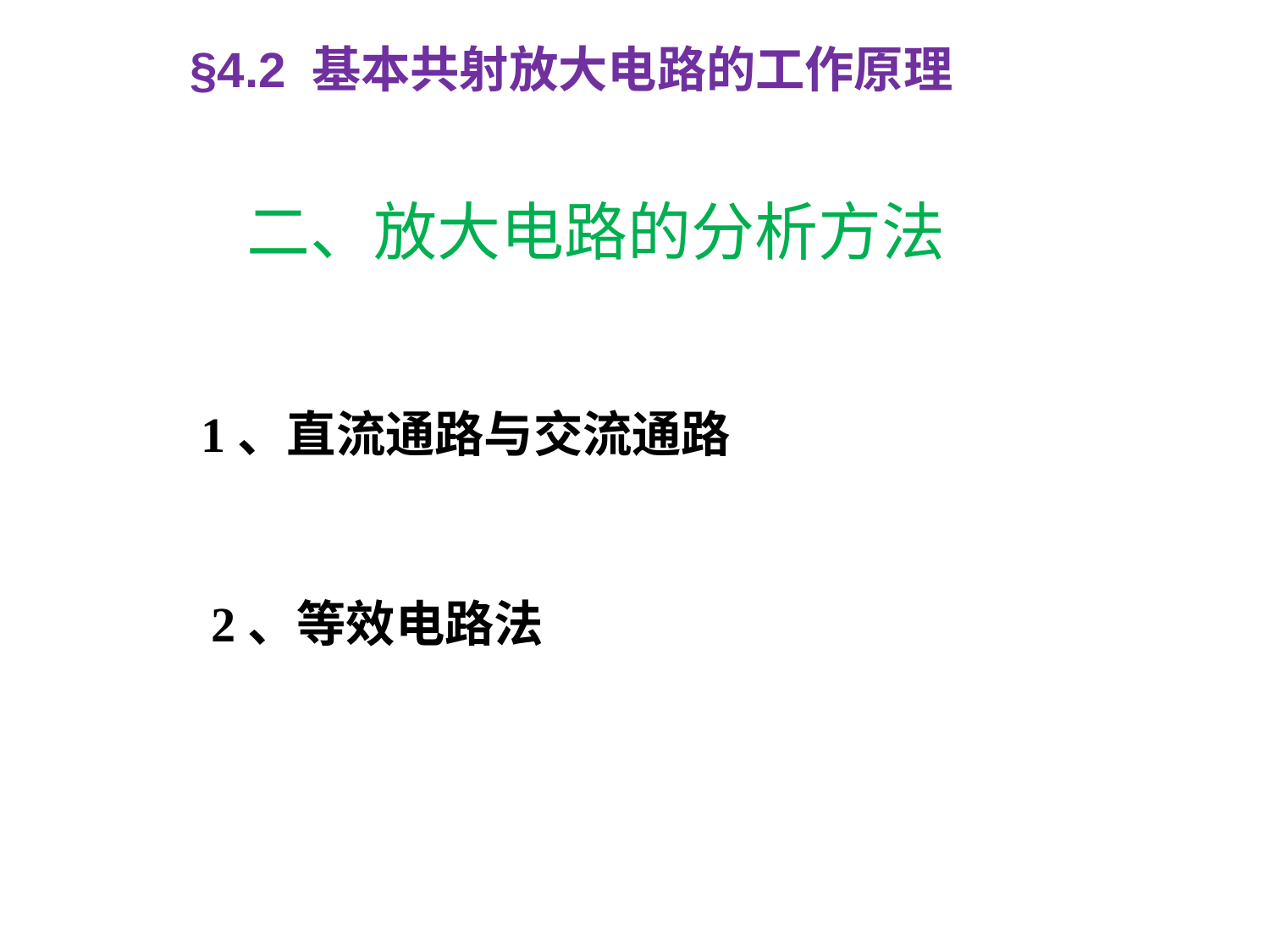

§4.2 基本共射放大电路的工作原理
# 二、放大电路的分析方法
1、直流通路与交流通路
2、等效电路法